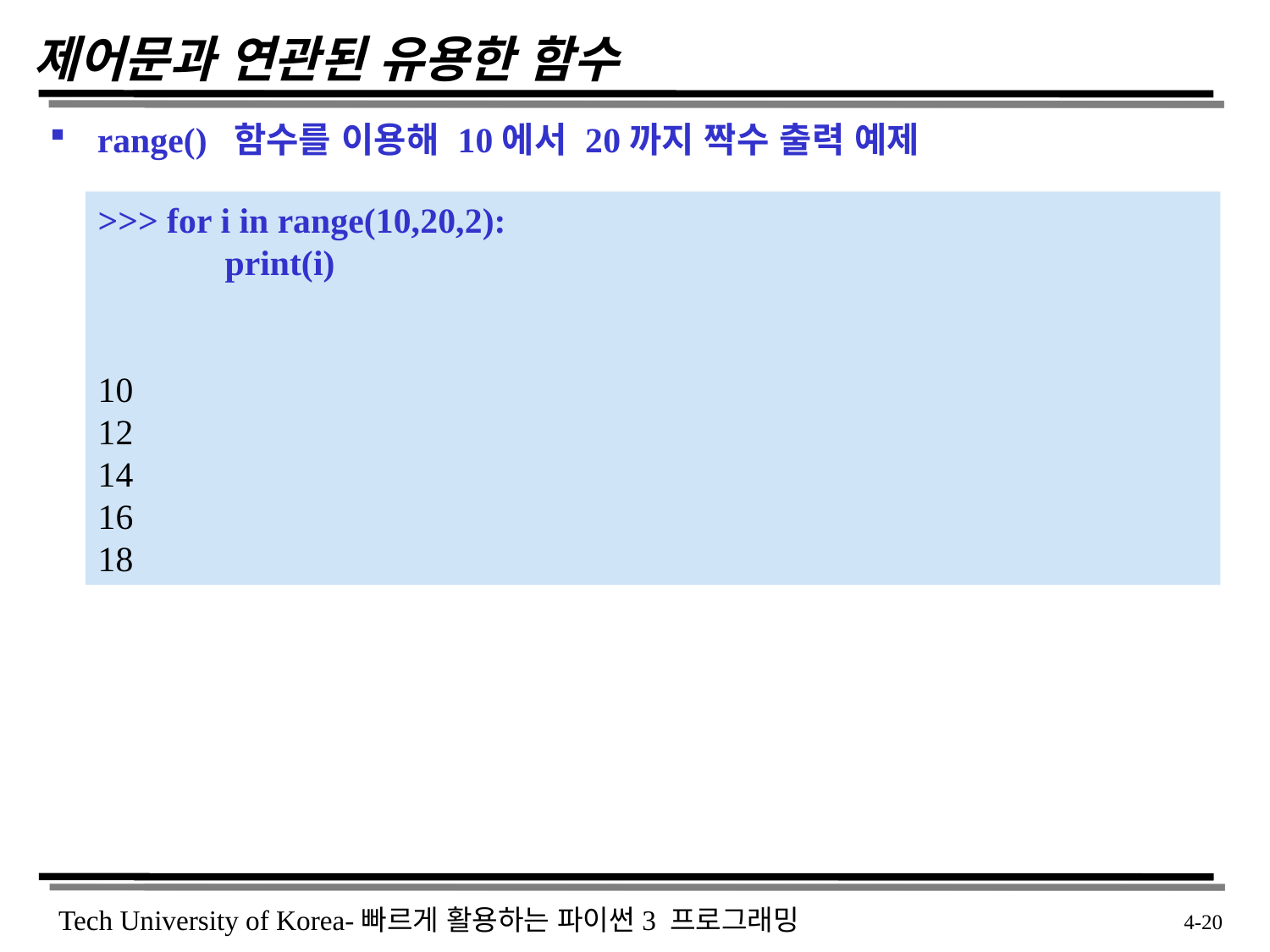

# 제어문과 연관된 유용한 함수
range()  함수를 이용해 10에서 20까지 짝수 출력 예제

>>> for i in range(10,20,2):
	print(i)

10
12
14
16
18
 4-20